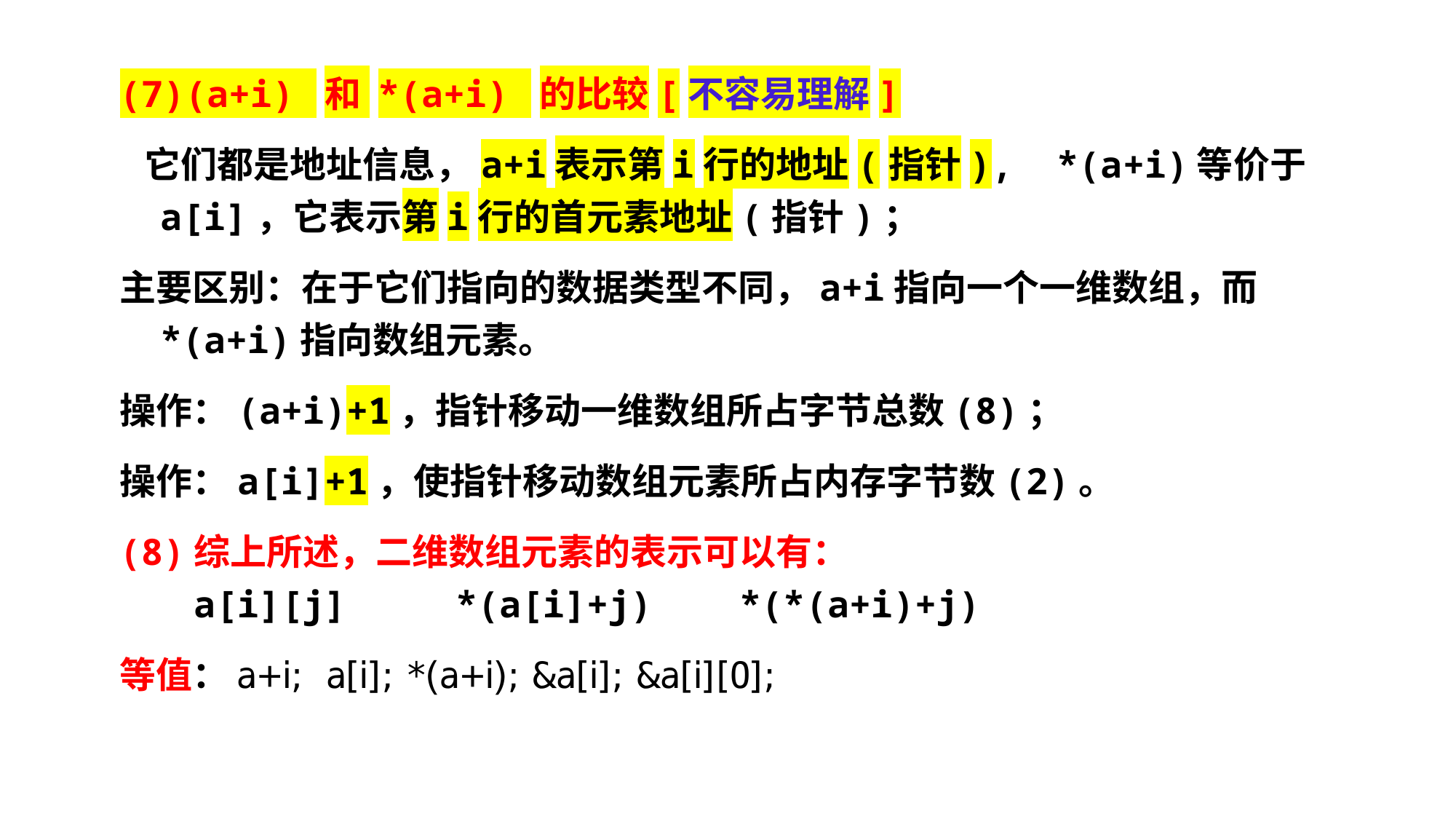

(7)(a+i) 和 *(a+i) 的比较[不容易理解]
  它们都是地址信息，a+i表示第i行的地址(指针),  *(a+i)等价于a[i]，它表示第i行的首元素地址(指针)；
主要区别：在于它们指向的数据类型不同，a+i指向一个一维数组，而*(a+i)指向数组元素。
操作：(a+i)+1，指针移动一维数组所占字节总数(8)；
操作：a[i]+1，使指针移动数组元素所占内存字节数(2)。
(8)综上所述，二维数组元素的表示可以有：
   a[i][j]     *(a[i]+j)    *(*(a+i)+j)
等值：a+i;  a[i]; *(a+i); &a[i]; &a[i][0];